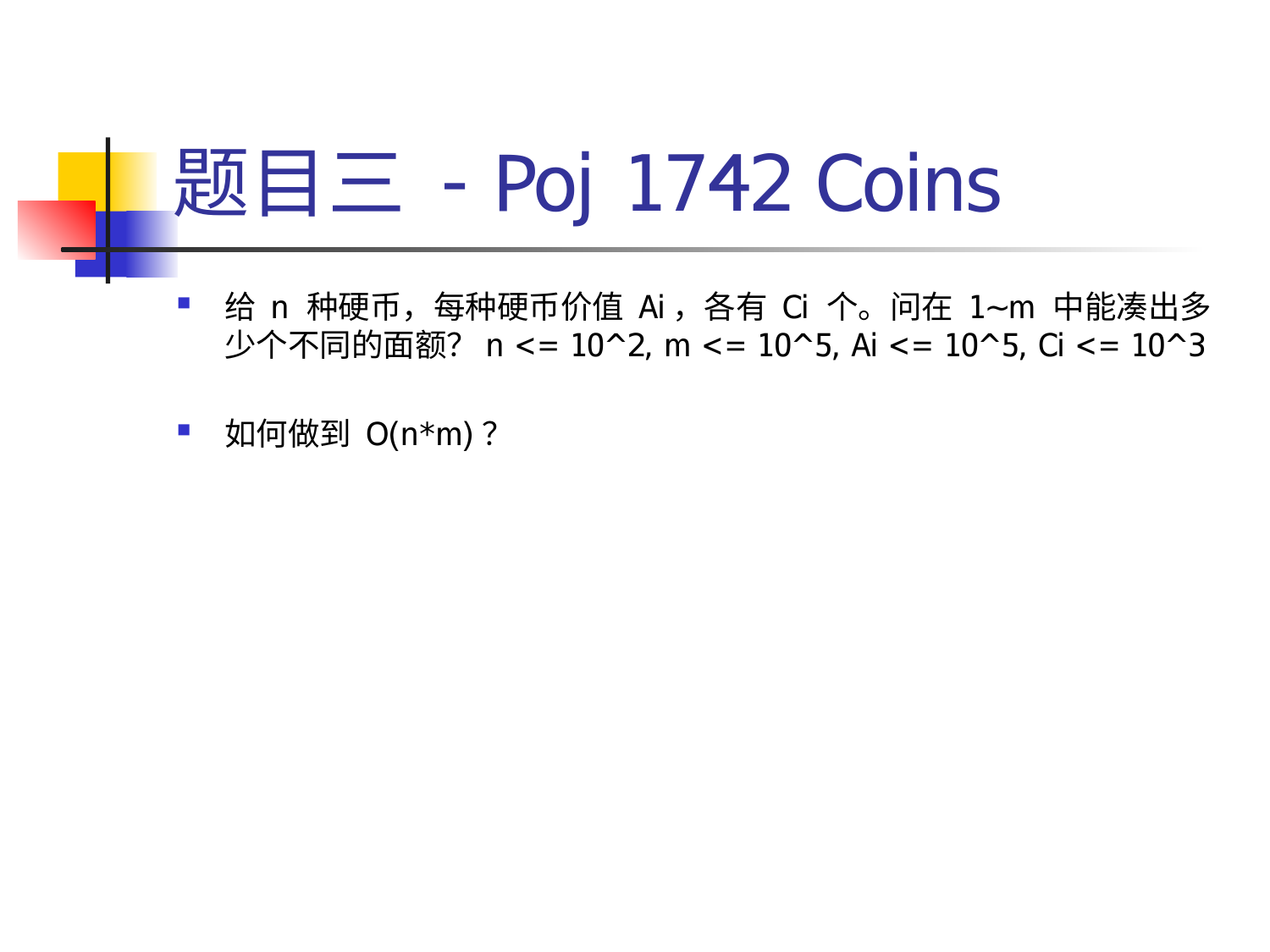

# 题目三 - Poj 1742 Coins
给 n 种硬币，每种硬币价值 Ai，各有 Ci 个。问在 1~m 中能凑出多少个不同的面额？n <= 10^2, m <= 10^5, Ai <= 10^5, Ci <= 10^3

如何做到 O(n*m)？